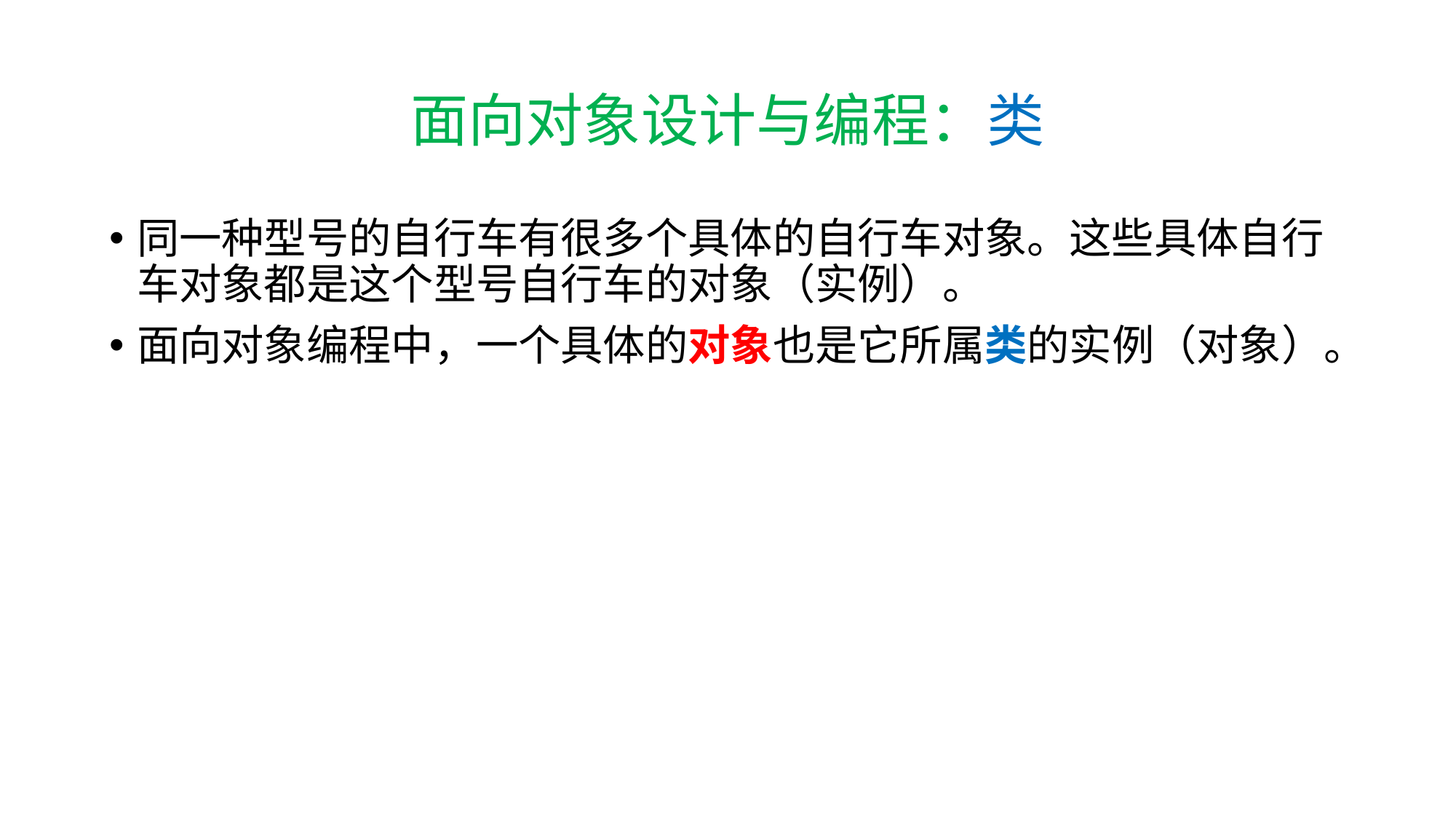

# 面向对象设计与编程：类
同一种型号的自行车有很多个具体的自行车对象。这些具体自行车对象都是这个型号自行车的对象（实例）。
面向对象编程中，一个具体的对象也是它所属类的实例（对象）。